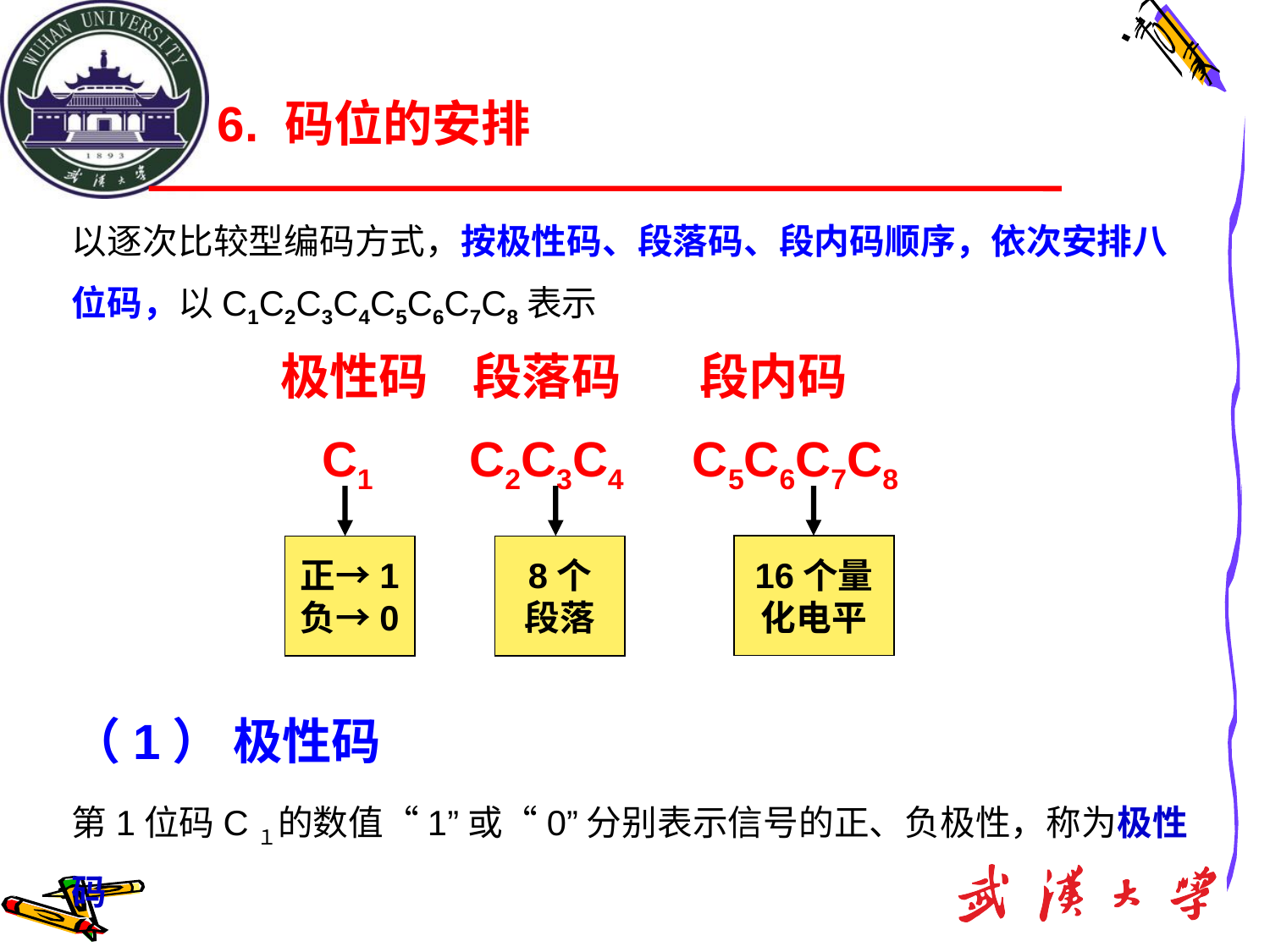

6. 码位的安排
以逐次比较型编码方式，按极性码、段落码、段内码顺序，依次安排八位码，以C1C2C3C4C5C6C7C8表示
极性码    段落码       段内码
   C1       C2C3C4     C5C6C7C8

16个量
化电平
正→1
负→0
8个
段落
（1） 极性码
第1位码C１的数值“1”或“0”分别表示信号的正、负极性，称为极性码